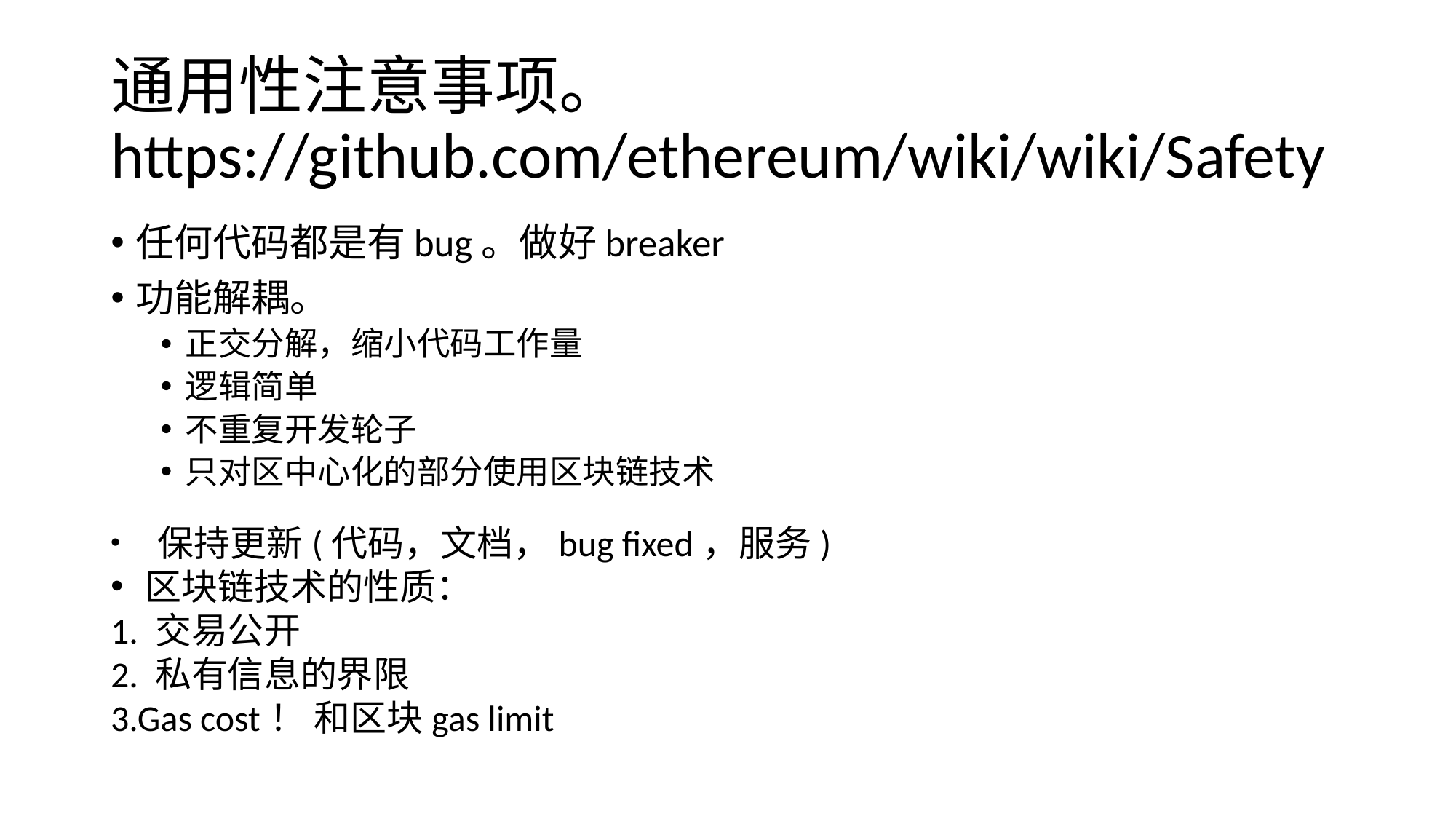

# 通用性注意事项。 https://github.com/ethereum/wiki/wiki/Safety
任何代码都是有bug。做好breaker
功能解耦。
正交分解，缩小代码工作量
逻辑简单
不重复开发轮子
只对区中心化的部分使用区块链技术

 保持更新(代码，文档，bug fixed，服务)
区块链技术的性质：
1. 交易公开
2. 私有信息的界限
3.Gas cost！ 和区块gas limit